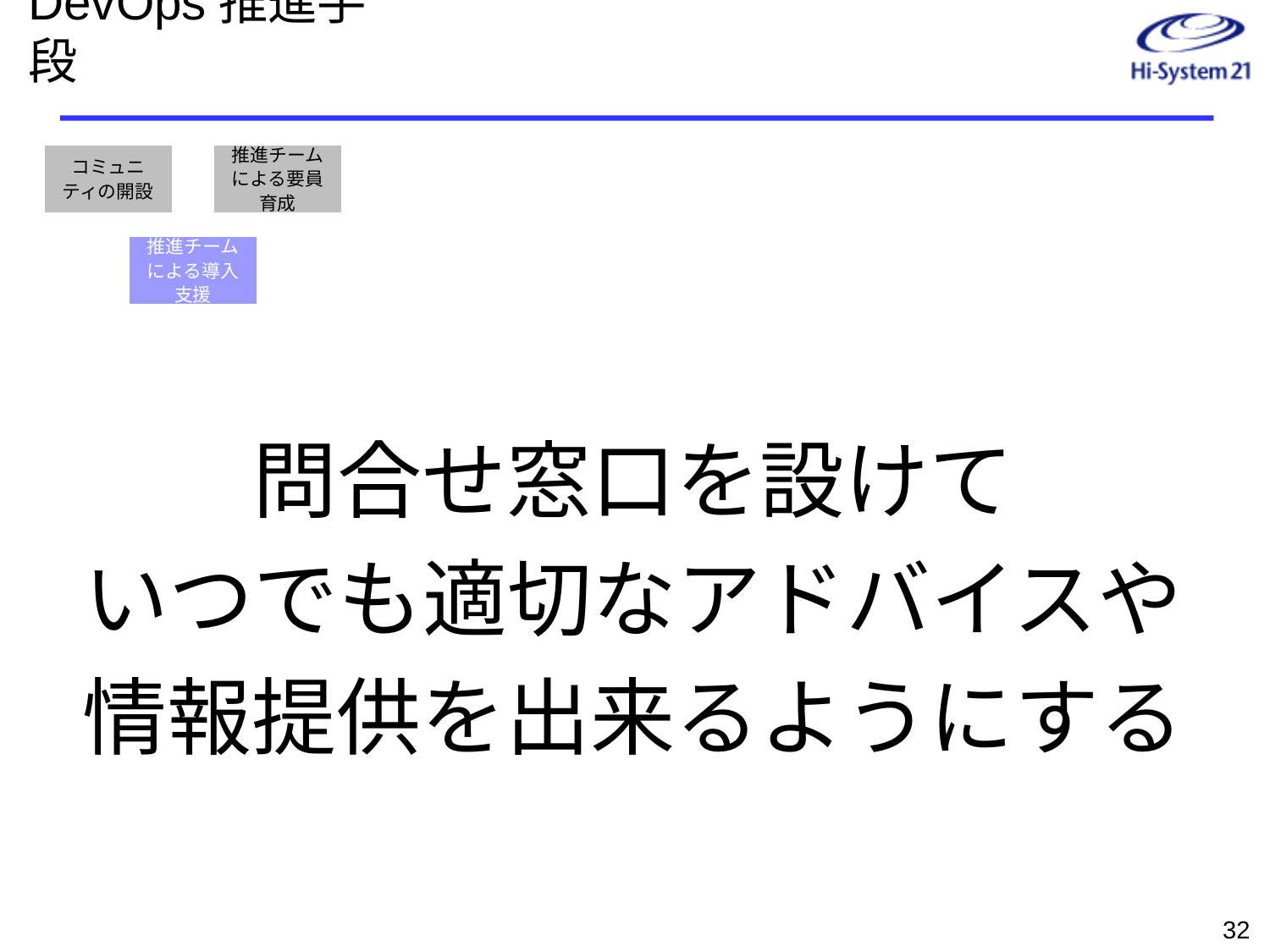

# DevOps推進手段
コミュニティの開設
推進チームによる要員育成
推進チームによる導入支援
問合せ窓口を設けて
いつでも適切なアドバイスや
情報提供を出来るようにする
32